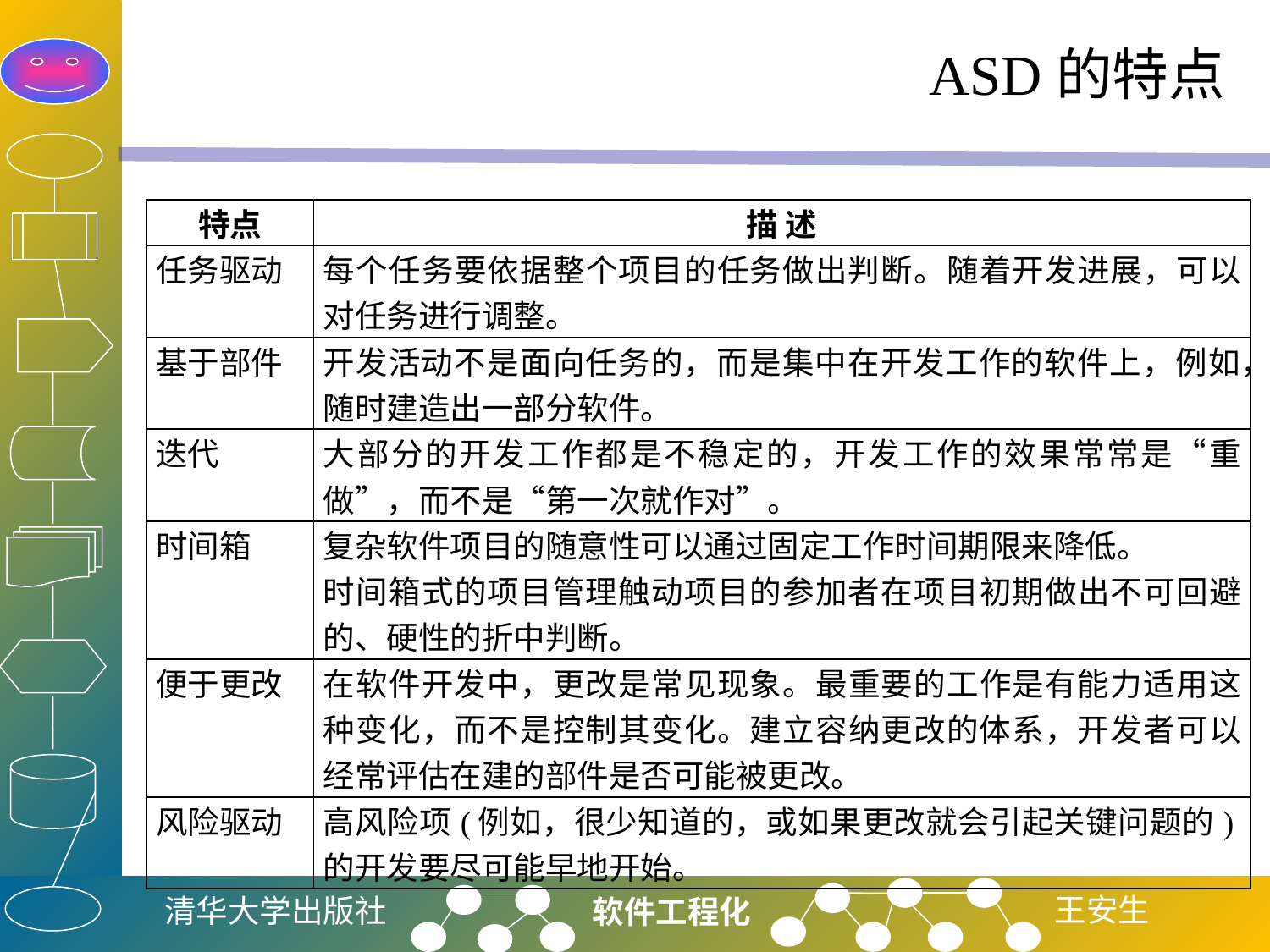

# ASD的特点
| 特点 | 描 述 |
| --- | --- |
| 任务驱动 | 每个任务要依据整个项目的任务做出判断。随着开发进展，可以对任务进行调整。 |
| 基于部件 | 开发活动不是面向任务的，而是集中在开发工作的软件上，例如，随时建造出一部分软件。 |
| 迭代 | 大部分的开发工作都是不稳定的，开发工作的效果常常是“重做”，而不是“第一次就作对”。 |
| 时间箱 | 复杂软件项目的随意性可以通过固定工作时间期限来降低。 时间箱式的项目管理触动项目的参加者在项目初期做出不可回避的、硬性的折中判断。 |
| 便于更改 | 在软件开发中，更改是常见现象。最重要的工作是有能力适用这种变化，而不是控制其变化。建立容纳更改的体系，开发者可以经常评估在建的部件是否可能被更改。 |
| 风险驱动 | 高风险项(例如，很少知道的，或如果更改就会引起关键问题的)的开发要尽可能早地开始。 |